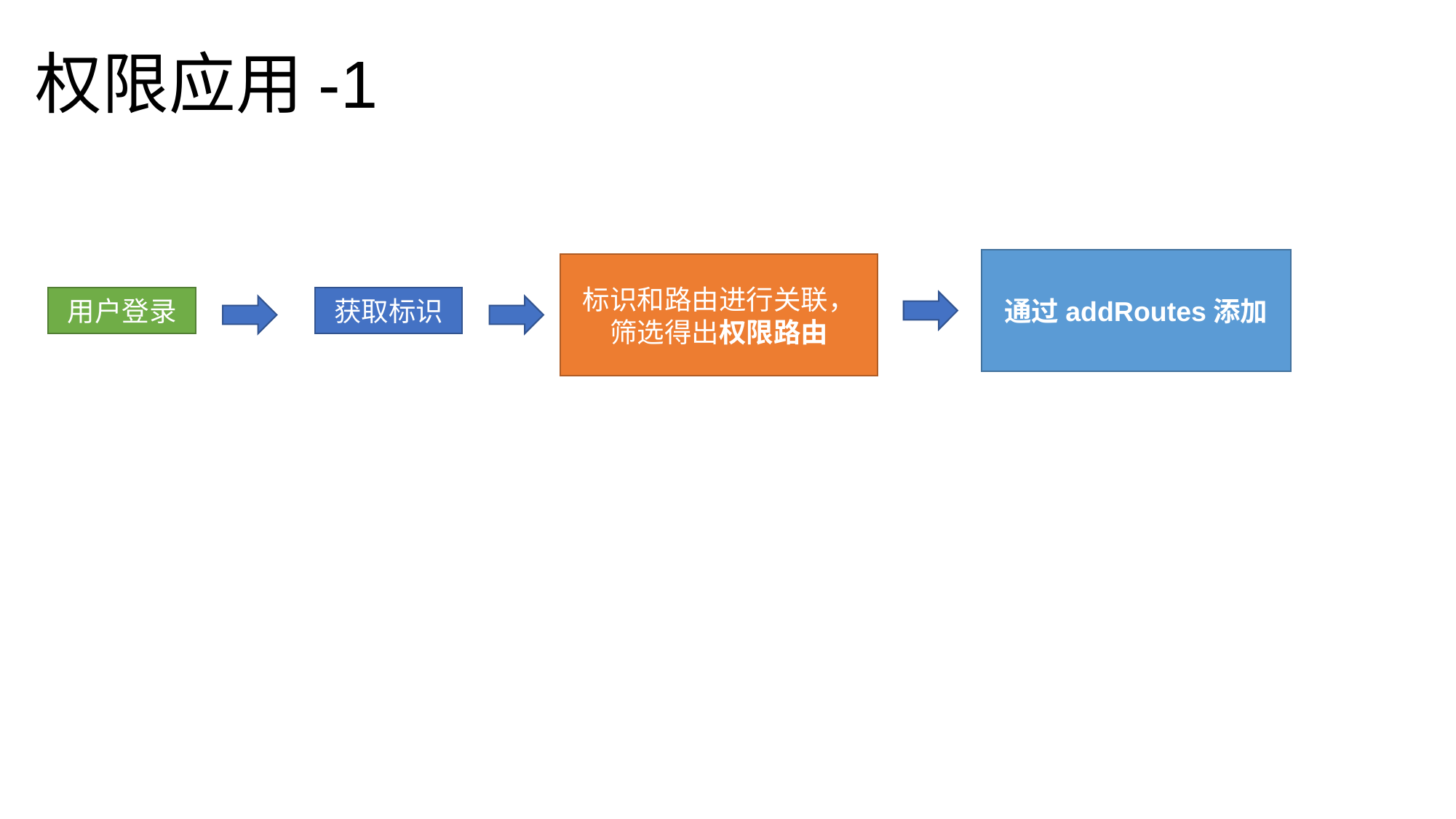

# 权限应用-1
通过addRoutes添加
标识和路由进行关联，筛选得出权限路由
用户登录
获取标识